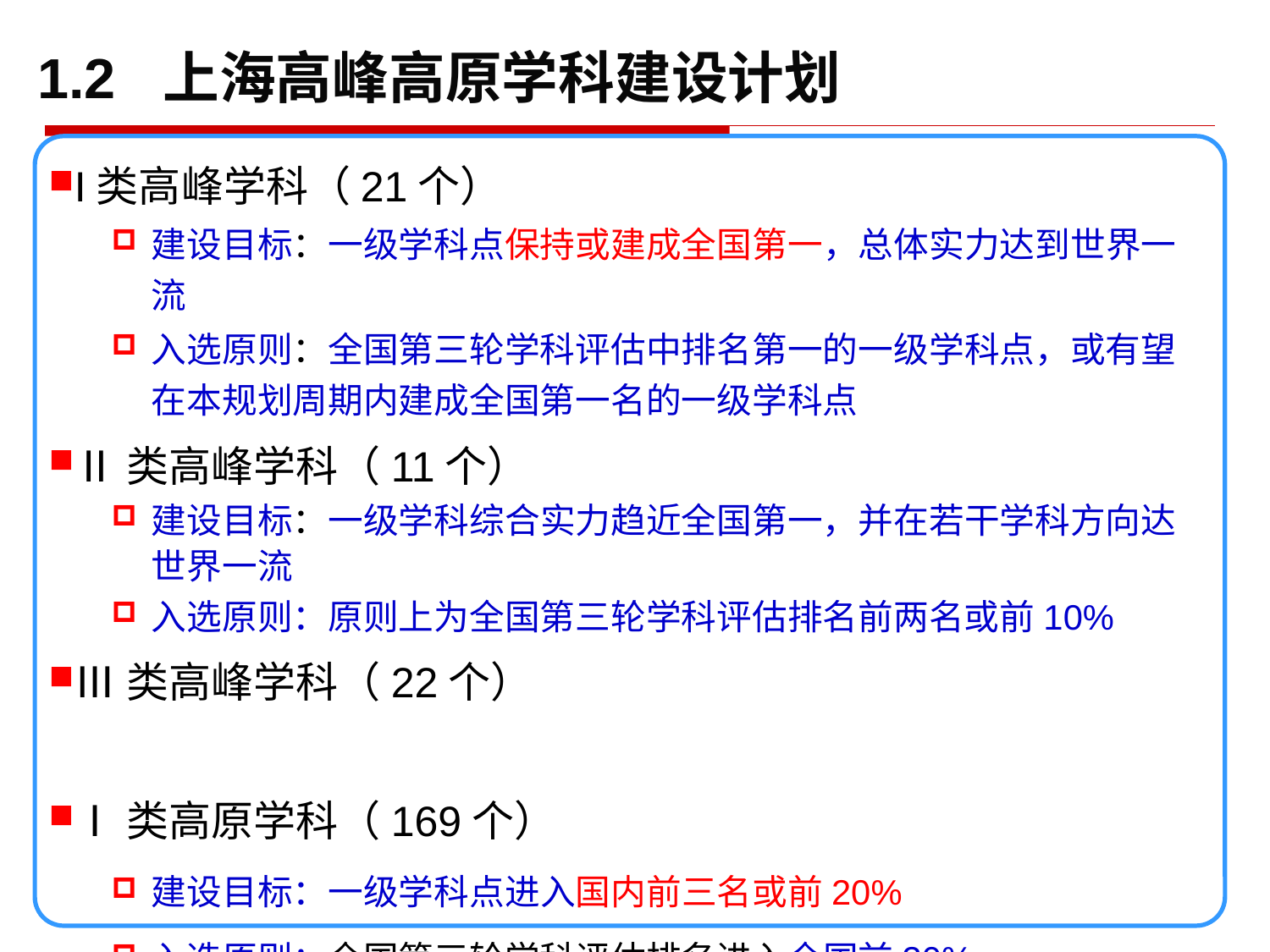

1.2 上海高峰高原学科建设计划
I类高峰学科（21个）
建设目标：一级学科点保持或建成全国第一，总体实力达到世界一流
入选原则：全国第三轮学科评估中排名第一的一级学科点，或有望在本规划周期内建成全国第一名的一级学科点
Ⅱ类高峰学科（11个）
建设目标：一级学科综合实力趋近全国第一，并在若干学科方向达世界一流
入选原则：原则上为全国第三轮学科评估排名前两名或前10%
Ⅲ类高峰学科（22个）

Ⅰ类高原学科（169个）
建设目标：一级学科点进入国内前三名或前20%
入选原则：全国第三轮学科评估排名进入全国前30%